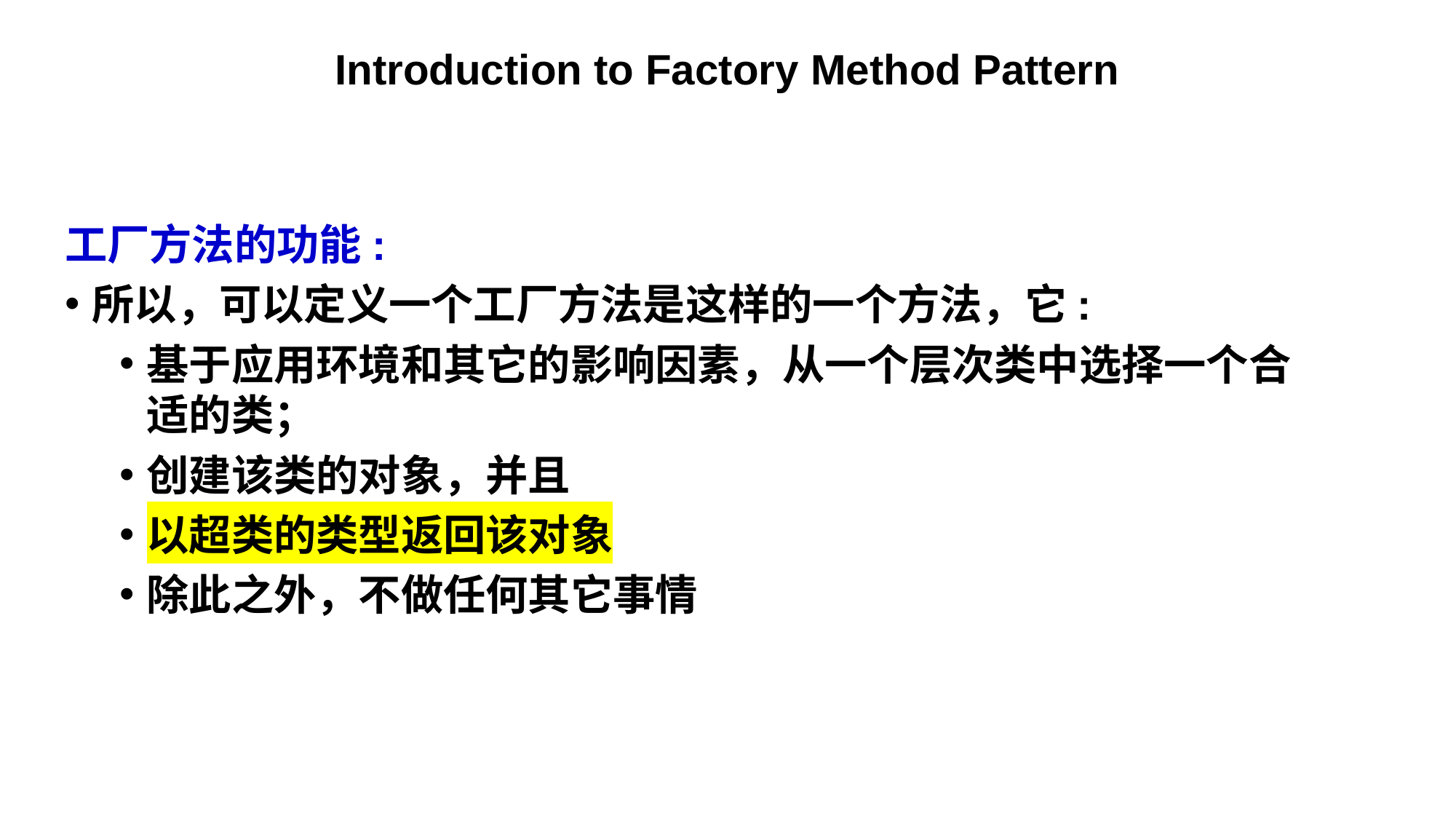

# Introduction to Factory Method Pattern
工厂方法的功能:
所以，可以定义一个工厂方法是这样的一个方法，它:
基于应用环境和其它的影响因素，从一个层次类中选择一个合适的类；
创建该类的对象，并且
以超类的类型返回该对象
除此之外，不做任何其它事情
10